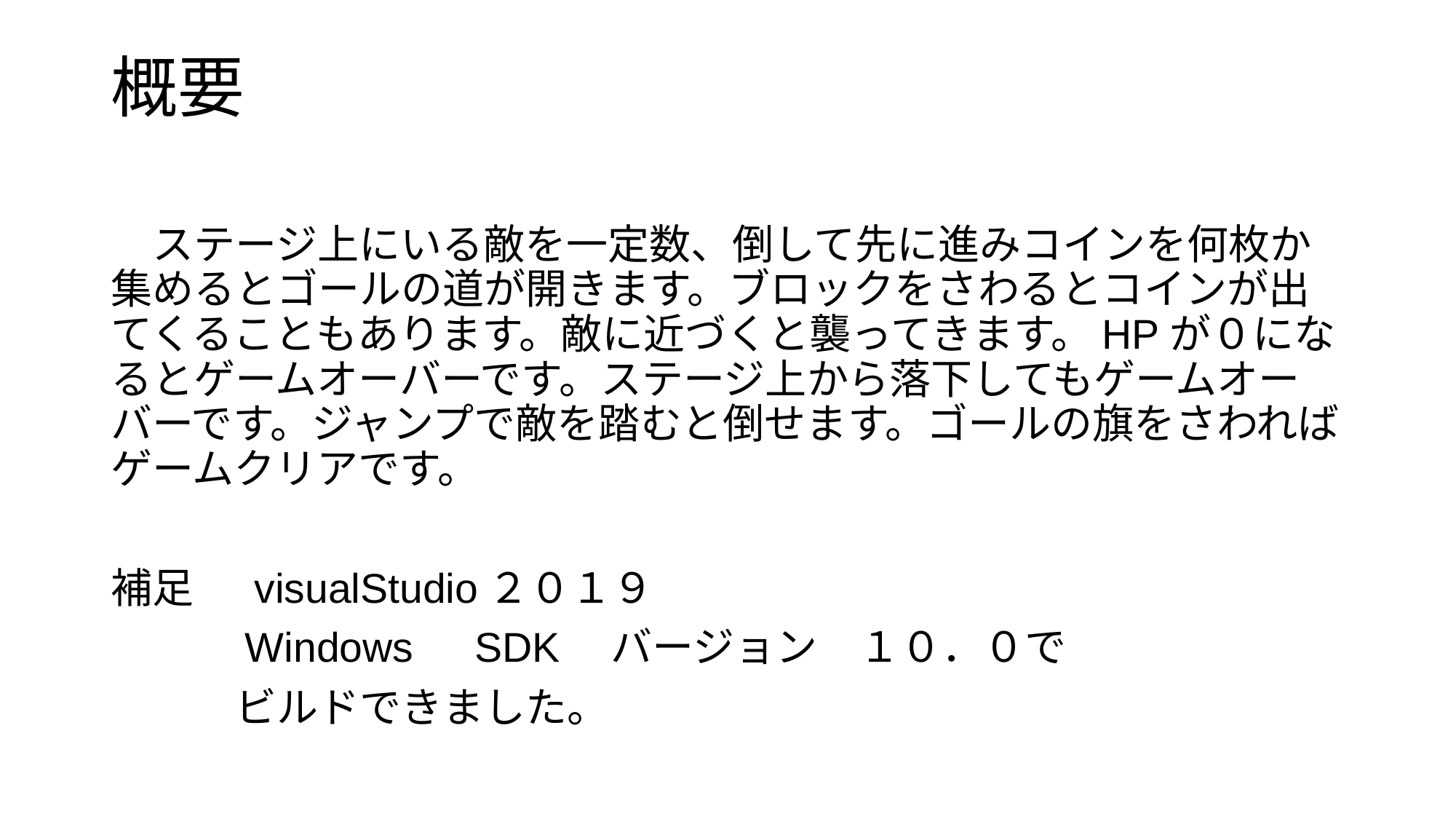

# 概要
　ステージ上にいる敵を一定数、倒して先に進みコインを何枚か集めるとゴールの道が開きます。ブロックをさわるとコインが出てくることもあります。敵に近づくと襲ってきます。HPが０になるとゲームオーバーです。ステージ上から落下してもゲームオーバーです。ジャンプで敵を踏むと倒せます。ゴールの旗をさわればゲームクリアです。

補足　 visualStudio２０１９
　　　Windows　SDK　バージョン　１０．０で
　　　ビルドできました。